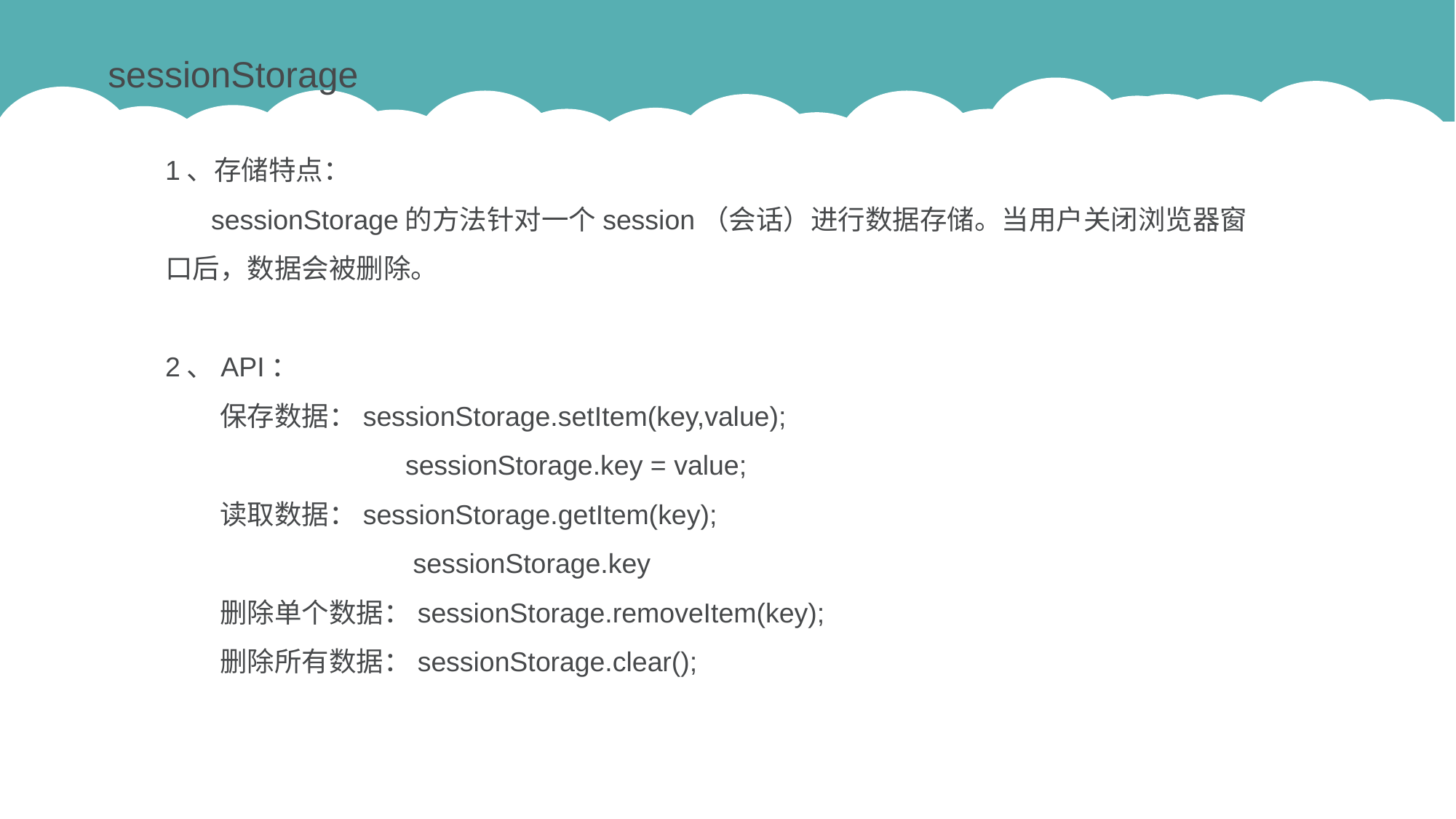

sessionStorage
1、存储特点：
      sessionStorage的方法针对一个session（会话）进行数据存储。当用户关闭浏览器窗口后，数据会被删除。

2、API：
保存数据：sessionStorage.setItem(key,value);
	          sessionStorage.key = value;
读取数据：sessionStorage.getItem(key);
	           sessionStorage.key
删除单个数据：sessionStorage.removeItem(key);
删除所有数据：sessionStorage.clear();